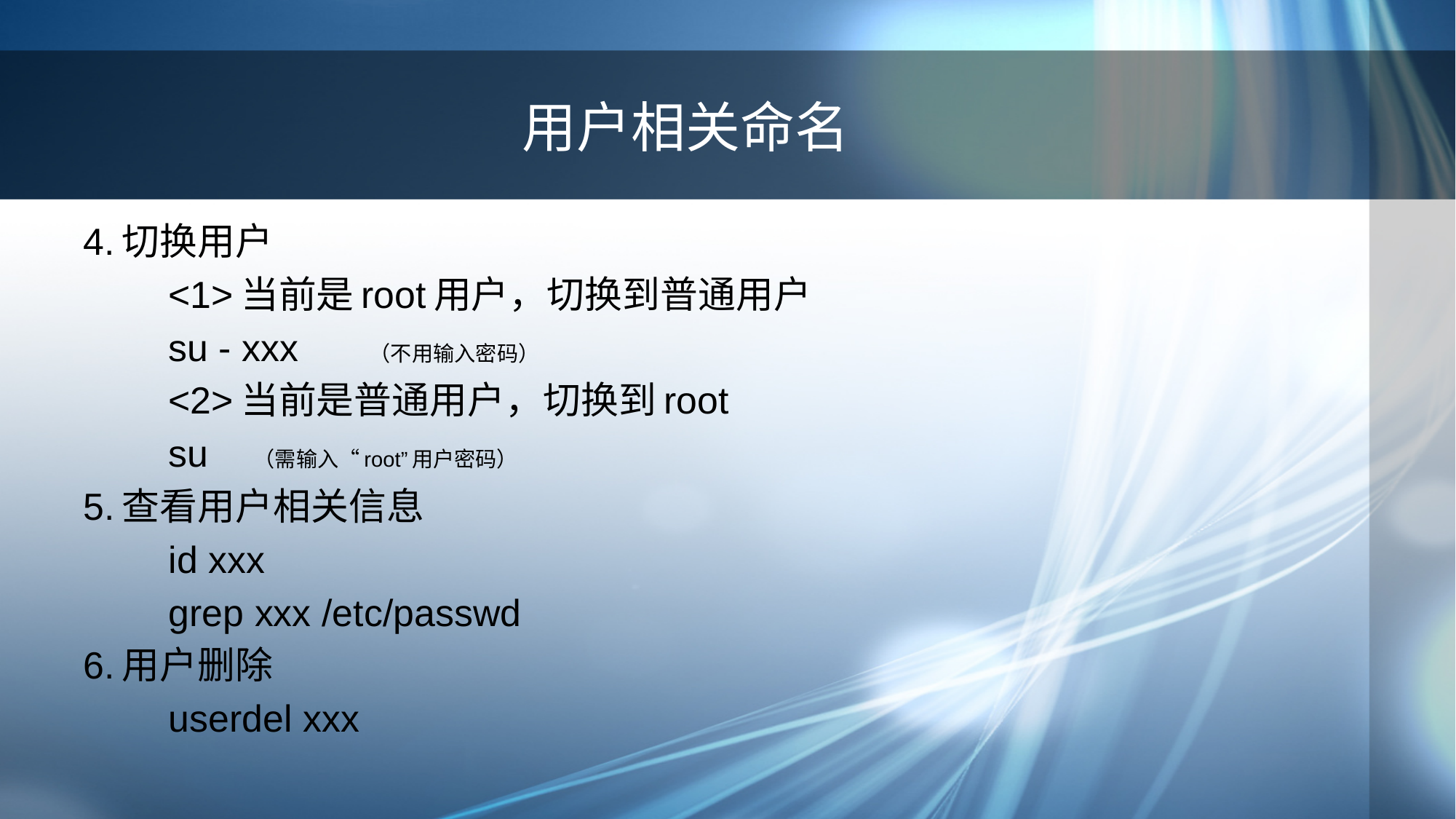

# 用户相关命名
4.切换用户
		<1>当前是root用户，切换到普通用户
			su - xxx      （不用输入密码）
		<2>当前是普通用户，切换到root
			su		（需输入“root”用户密码）
5.查看用户相关信息
	id xxx
	grep xxx /etc/passwd
6.用户删除
	userdel xxx